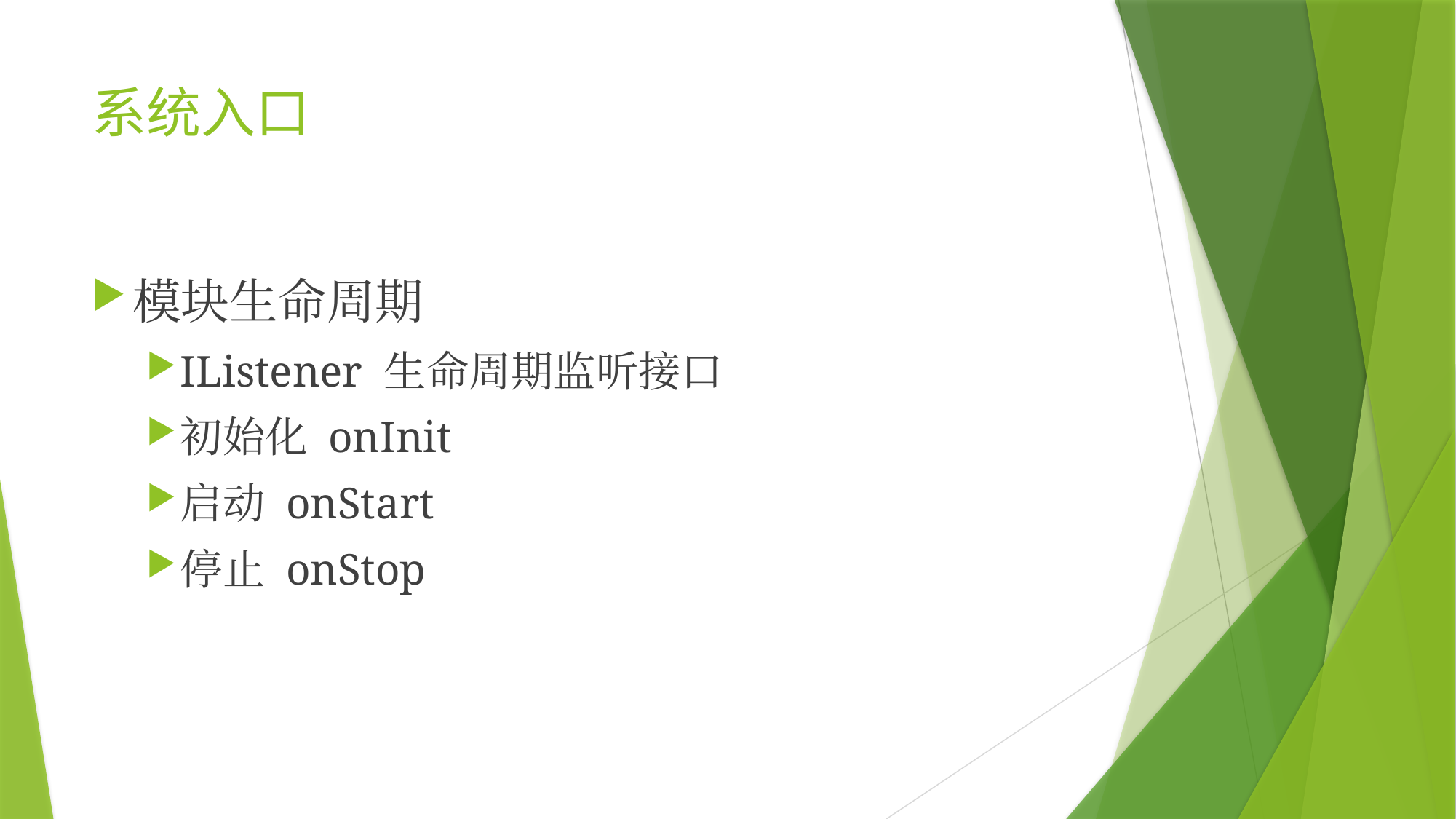

# 系统入口
模块生命周期
IListener 生命周期监听接口
初始化 onInit
启动 onStart
停止 onStop